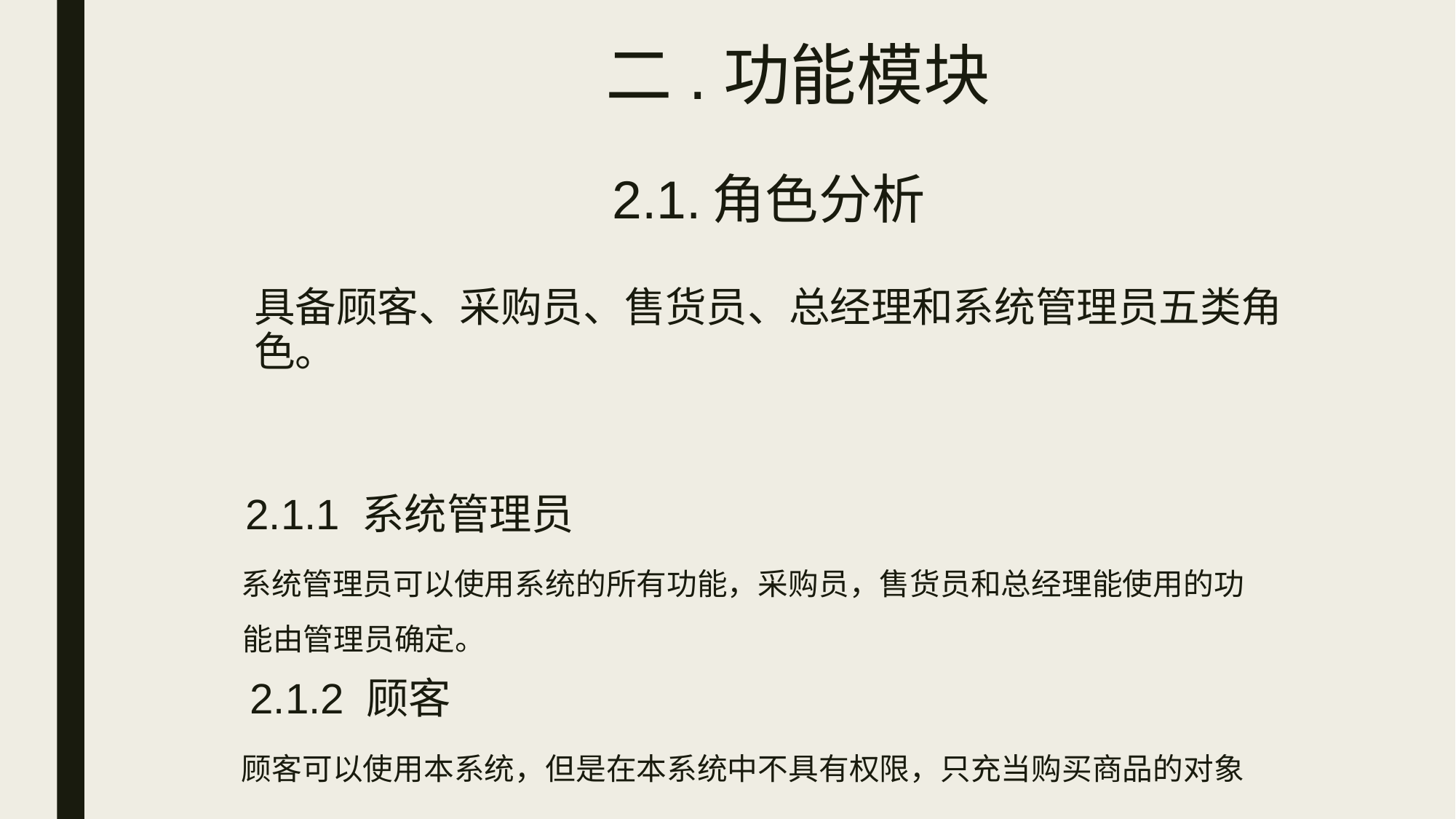

# 二.功能模块
                        2.1.角色分析

具备顾客、采购员、售货员、总经理和系统管理员五类角色。

      2.1.1 系统管理员
      系统管理员可以使用系统的所有功能，采购员，售货员和总经理能使用的功
         能由管理员确定。
         2.1.2 顾客
      顾客可以使用本系统，但是在本系统中不具有权限，只充当购买商品的对象